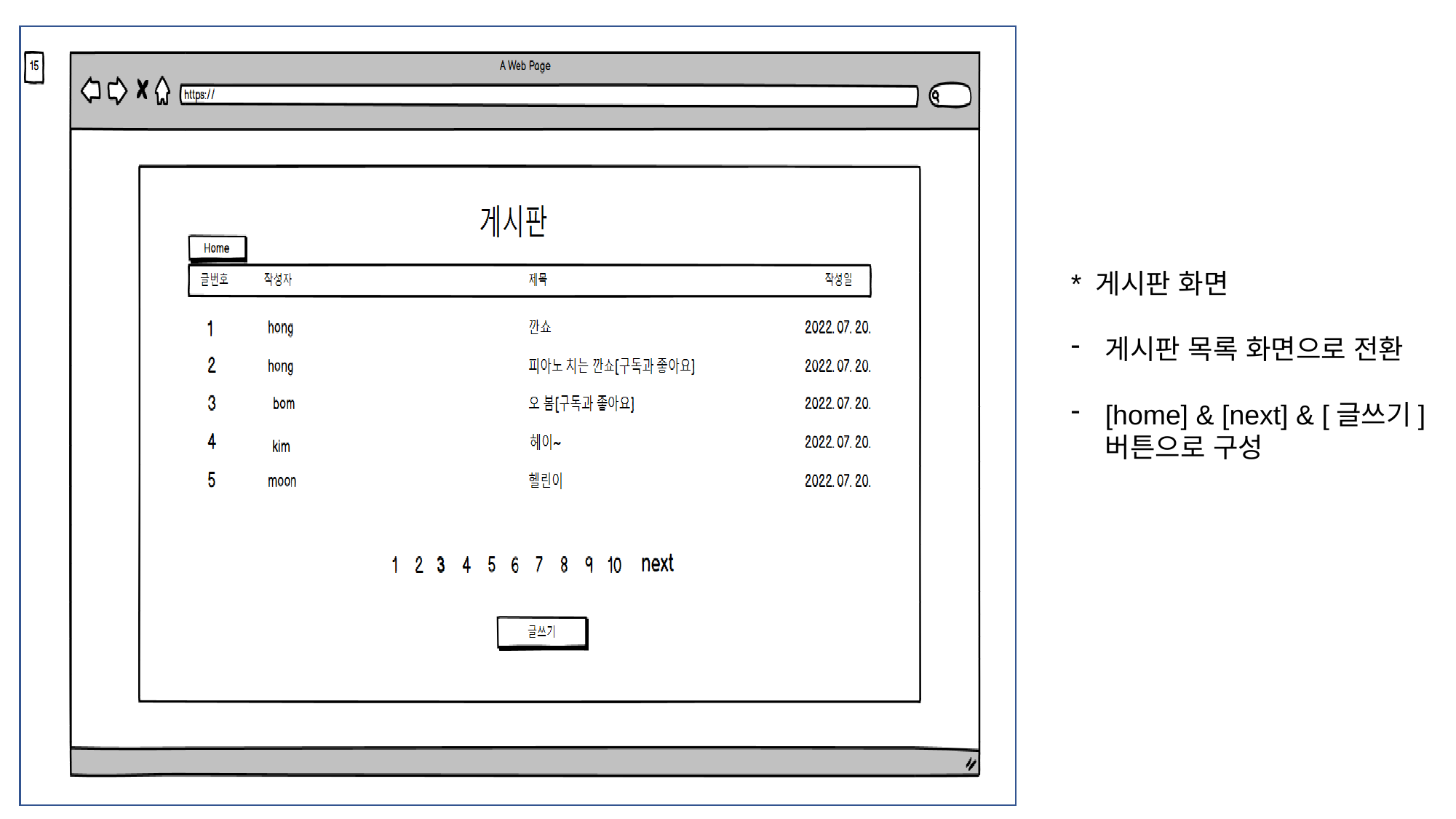

* 게시판 화면

게시판 목록 화면으로 전환

[home] & [next] & [글쓰기]
버튼으로 구성